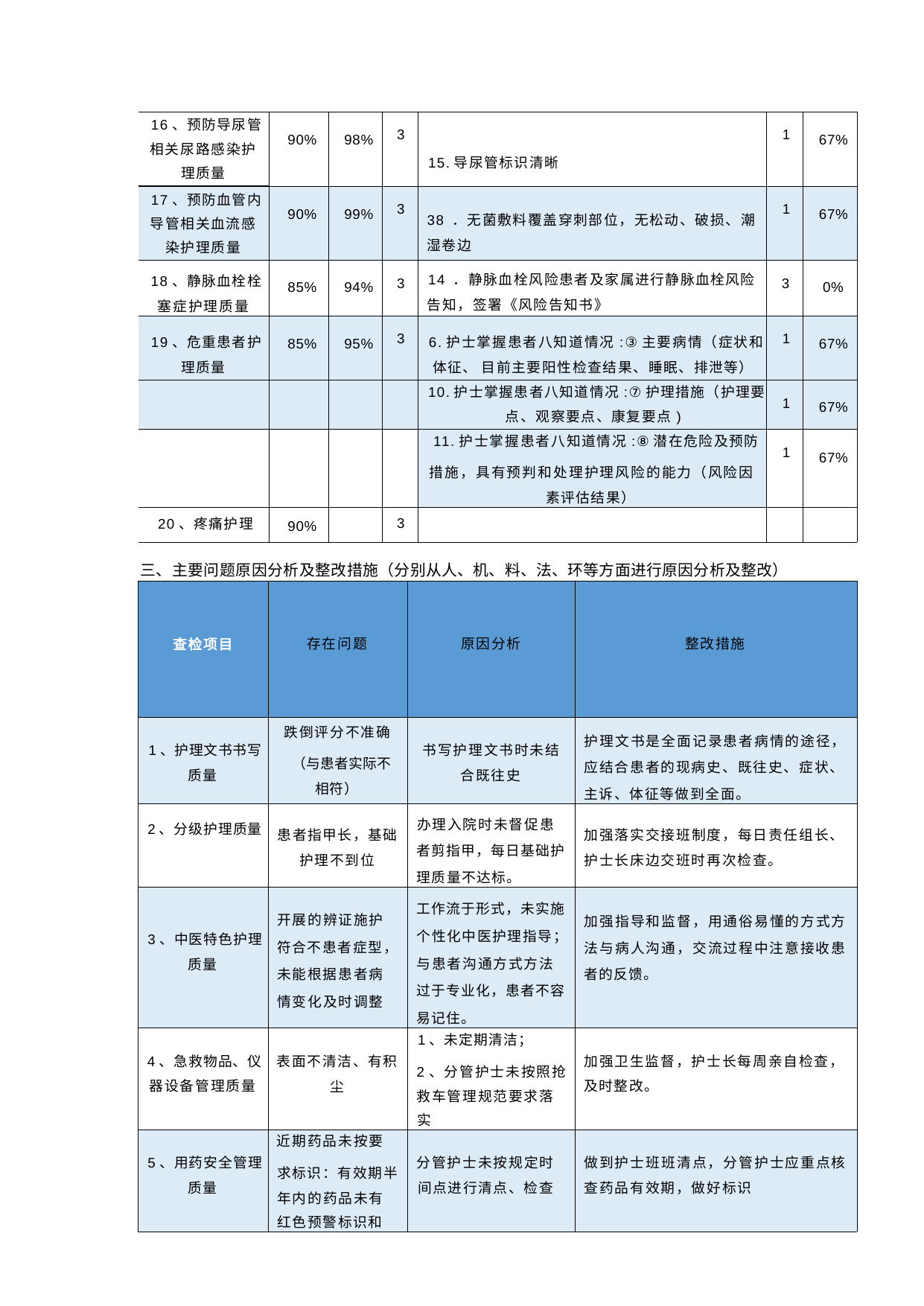

| 16、预防导尿管 相关尿路感染护 理质量 | 90% | 98% | 3 | 15.导尿管标识清晰 | 1 | 67% |
| --- | --- | --- | --- | --- | --- | --- |
| 17、预防血管内 导管相关血流感 染护理质量 | 90% | 99% | 3 | 38 ．无菌敷料覆盖穿刺部位，无松动、破损、潮 湿卷边 | 1 | 67% |
| 18、静脉血栓栓 塞症护理质量 | 85% | 94% | 3 | 14 ．静脉血栓风险患者及家属进行静脉血栓风险 告知，签署《风险告知书》 | 3 | 0% |
| 19、危重患者护 理质量 | 85% | 95% | 3 | 6.护士掌握患者八知道情况:③主要病情（症状和 体征、 目前主要阳性检查结果、睡眠、排泄等） | 1 | 67% |
|  |  |  |  | 10.护士掌握患者八知道情况:⑦护理措施（护理要 点、观察要点、康复要点) | 1 | 67% |
|  |  |  |  | 11.护士掌握患者八知道情况:⑧潜在危险及预防 措施，具有预判和处理护理风险的能力（风险因 素评估结果） | 1 | 67% |
| 20、疼痛护理 | 90% |  | 3 |  |  |  |

三、主要问题原因分析及整改措施（分别从人、机、料、法、环等方面进行原因分析及整改）
| 查检项目 | 存在问题 | 原因分析 | 整改措施 |
| --- | --- | --- | --- |
| 1、护理文书书写 质量 | 跌倒评分不准确 （与患者实际不 相符） | 书写护理文书时未结 合既往史 | 护理文书是全面记录患者病情的途径， 应结合患者的现病史、既往史、症状、 主诉、体征等做到全面。 |
| 2、分级护理质量 | 患者指甲长，基础 护理不到位 | 办理入院时未督促患 者剪指甲，每日基础护 理质量不达标。 | 加强落实交接班制度，每日责任组长、 护士长床边交班时再次检查。 |
| 3、中医特色护理 质量 | 开展的辨证施护 符合不患者症型， 未能根据患者病 情变化及时调整 | 工作流于形式，未实施 个性化中医护理指导； 与患者沟通方式方法 过于专业化，患者不容 易记住。 | 加强指导和监督，用通俗易懂的方式方 法与病人沟通，交流过程中注意接收患 者的反馈。 |
| 4、急救物品、仪 器设备管理质量 | 表面不清洁、有积 尘 | 1、未定期清洁； 2、分管护士未按照抢 救车管理规范要求落 实 | 加强卫生监督，护士长每周亲自检查， 及时整改。 |
| 5、用药安全管理 质量 | 近期药品未按要 求标识：有效期半 年内的药品未有 红色预警标识和 | 分管护士未按规定时 间点进行清点、检查 | 做到护士班班清点，分管护士应重点核 查药品有效期，做好标识 |